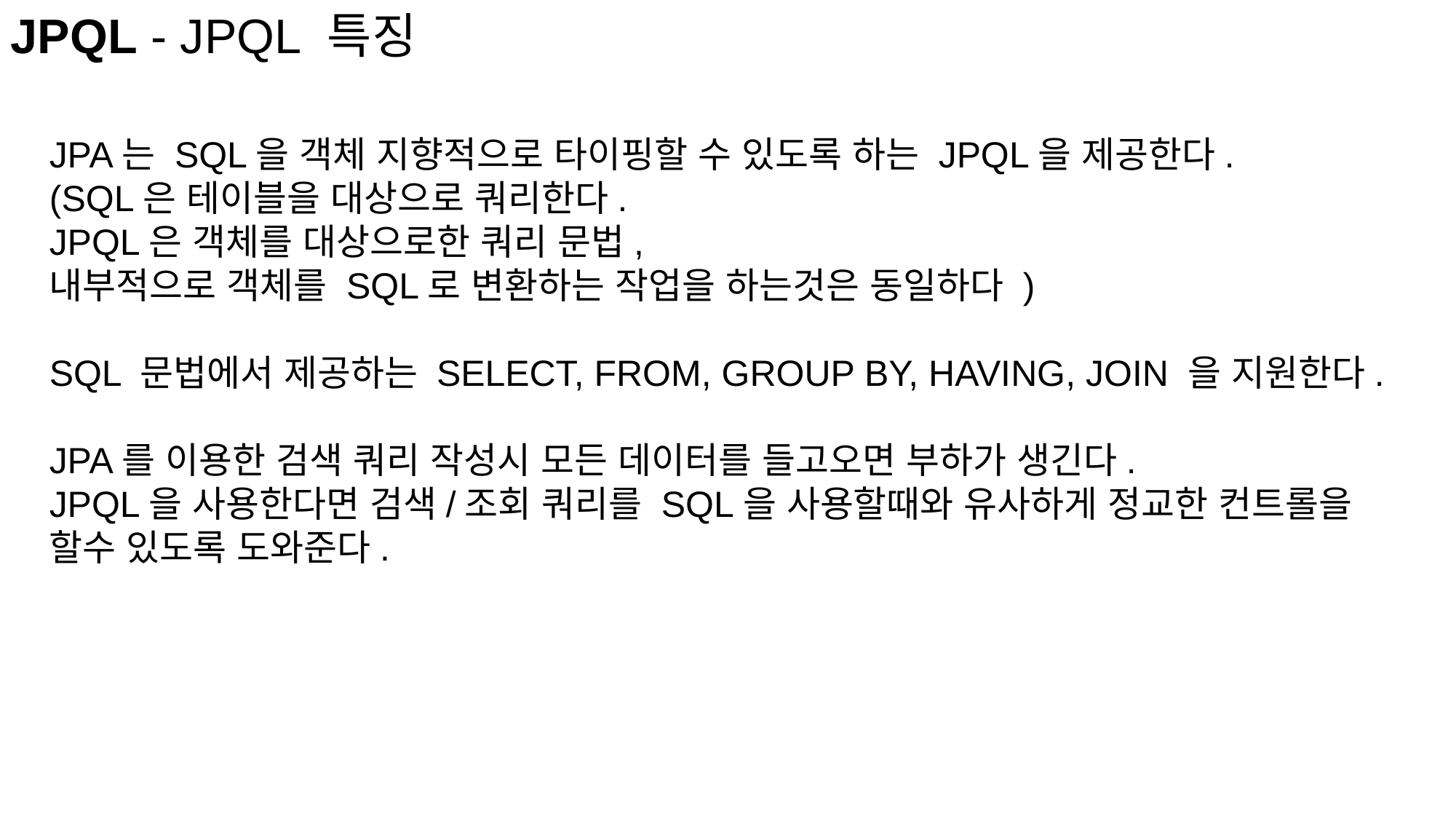

JPQL - JPQL 특징
JPA는 SQL을 객체 지향적으로 타이핑할 수 있도록 하는 JPQL을 제공한다.
(SQL은 테이블을 대상으로 쿼리한다.
JPQL은 객체를 대상으로한 쿼리 문법,
내부적으로 객체를 SQL로 변환하는 작업을 하는것은 동일하다 )

SQL 문법에서 제공하는 SELECT, FROM, GROUP BY, HAVING, JOIN 을 지원한다.

JPA를 이용한 검색 쿼리 작성시 모든 데이터를 들고오면 부하가 생긴다.
JPQL을 사용한다면 검색/조회 쿼리를 SQL을 사용할때와 유사하게 정교한 컨트롤을
할수 있도록 도와준다.